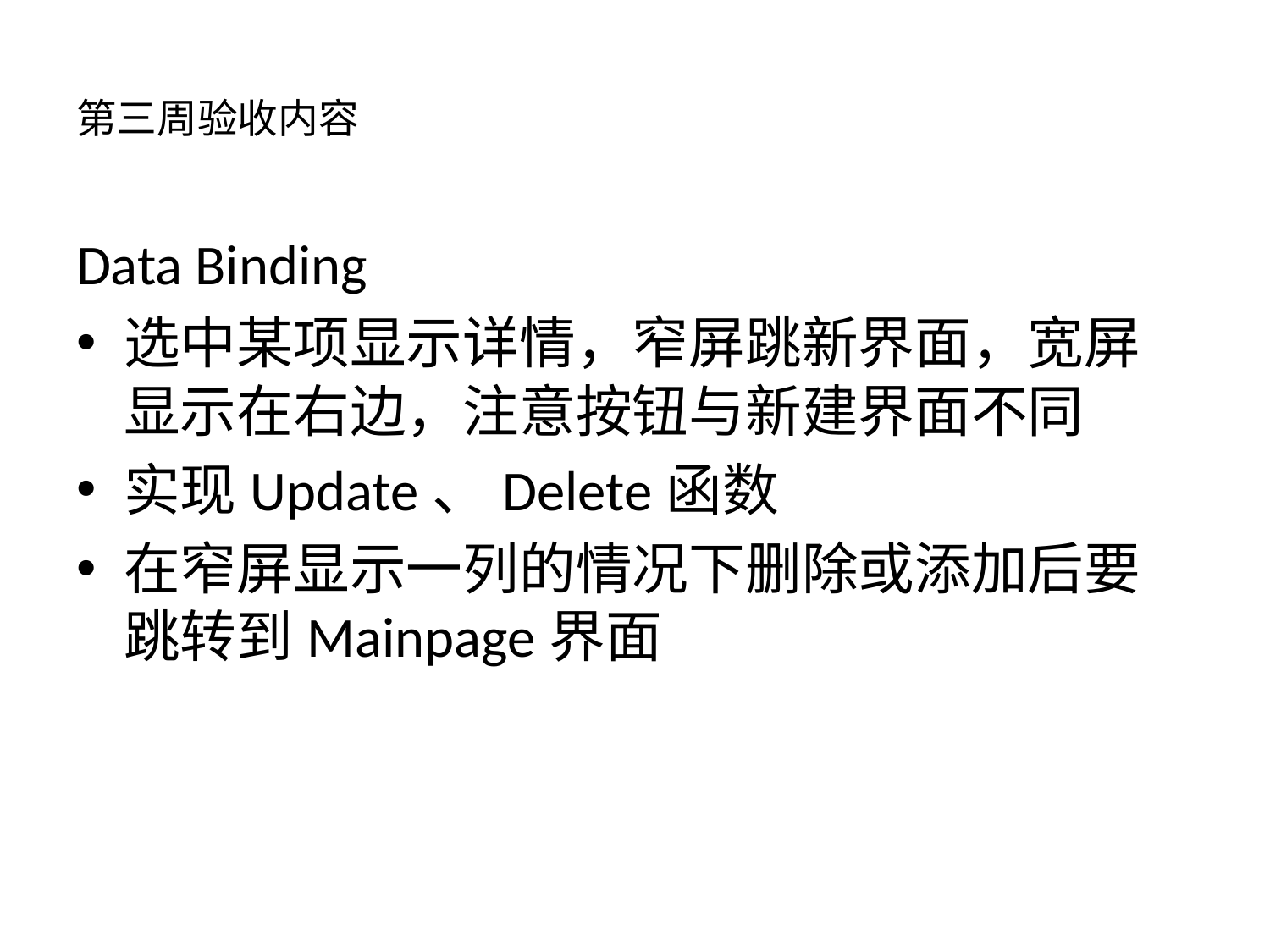

# 第三周验收内容
Data Binding
选中某项显示详情，窄屏跳新界面，宽屏显示在右边，注意按钮与新建界面不同
实现Update、Delete函数
在窄屏显示一列的情况下删除或添加后要跳转到Mainpage界面